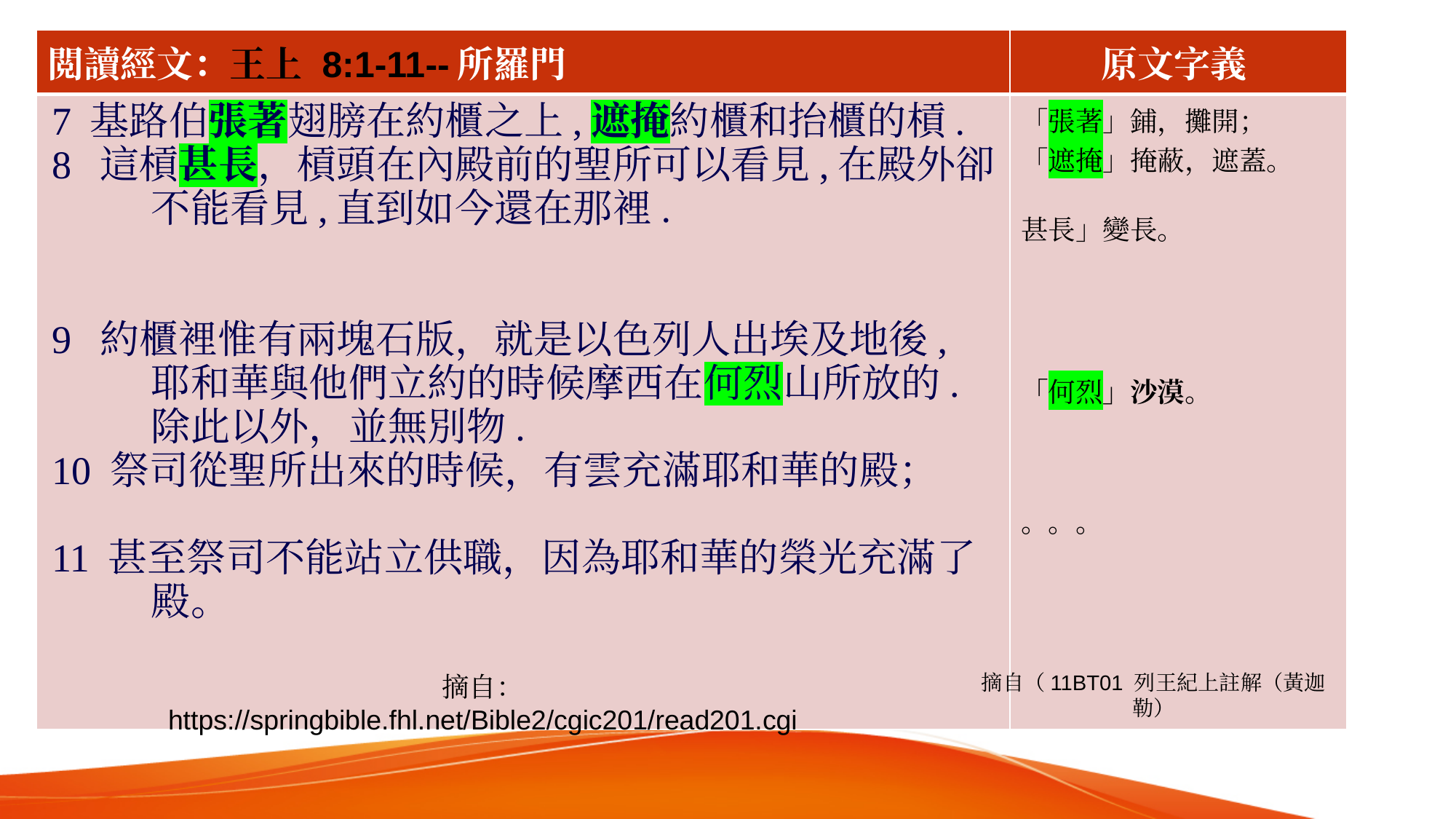

| 閲讀經文：王上 8:1-11--所羅門 | 原文字義 |
| --- | --- |
| 7 基路伯張著翅膀在約櫃之上,遮掩約櫃和抬櫃的槓. 8 這槓甚長，槓頭在內殿前的聖所可以看見,在殿外卻不能看見,直到如今還在那裡. 9 約櫃裡惟有兩塊石版，就是以色列人出埃及地後, 耶和華與他們立約的時候摩西在何烈山所放的.除此以外，並無別物. 10 祭司從聖所出來的時候，有雲充滿耶和華的殿； 11 甚至祭司不能站立供職，因為耶和華的榮光充滿了殿。 | 「張著」鋪，攤開； 「遮掩」掩蔽，遮蓋。 甚長」變長。 「何烈」沙漠。 。。。 |
摘自： https://springbible.fhl.net/Bible2/cgic201/read201.cgi

摘自（11BT01 列王紀上註解（黃迦勒）